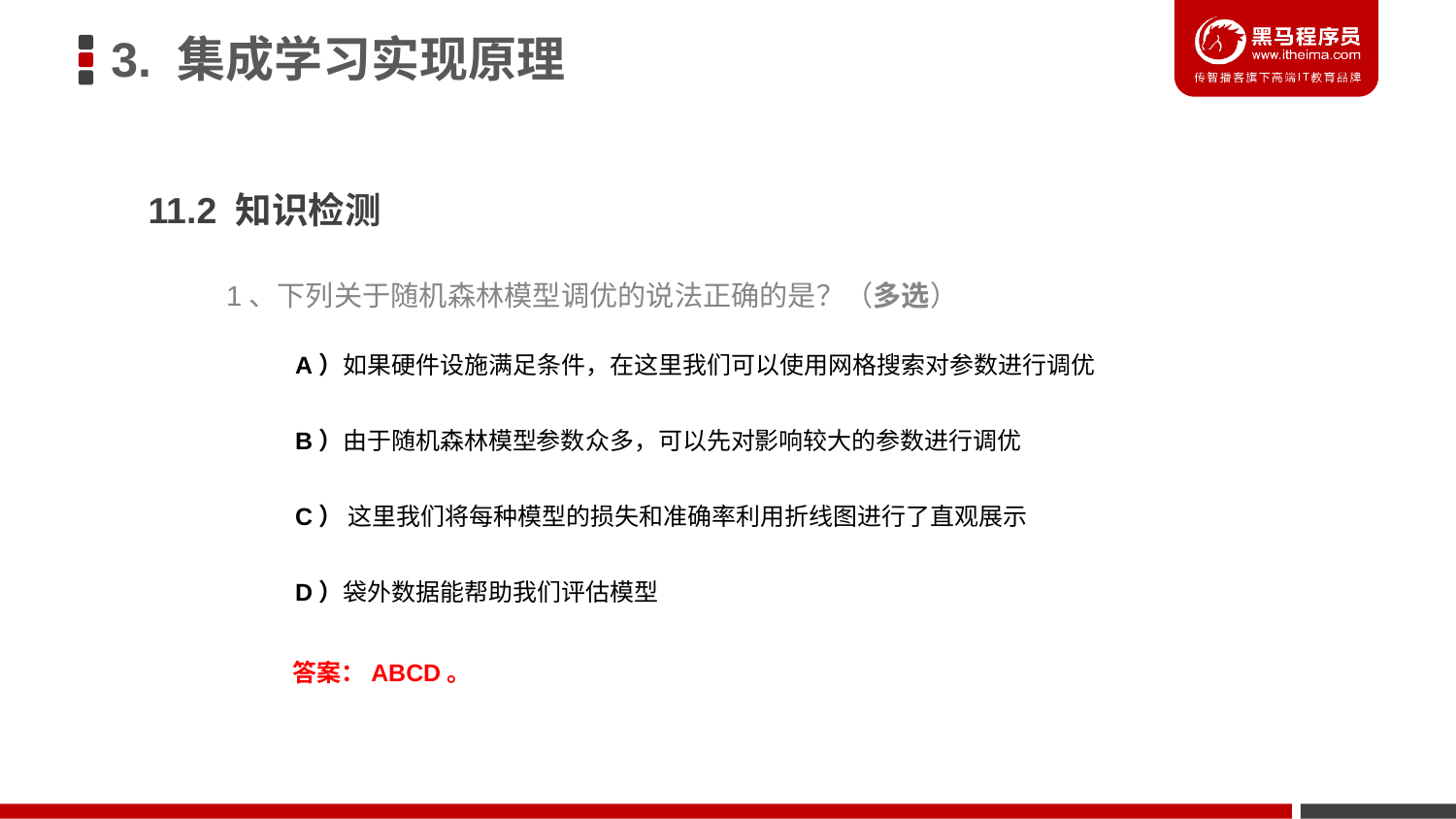

3. 集成学习实现原理
11.2 知识检测
1、下列关于随机森林模型调优的说法正确的是？（多选）
A）如果硬件设施满足条件，在这里我们可以使用网格搜索对参数进行调优

B）由于随机森林模型参数众多，可以先对影响较大的参数进行调优

C） 这里我们将每种模型的损失和准确率利用折线图进行了直观展示

D）袋外数据能帮助我们评估模型
答案：ABCD。